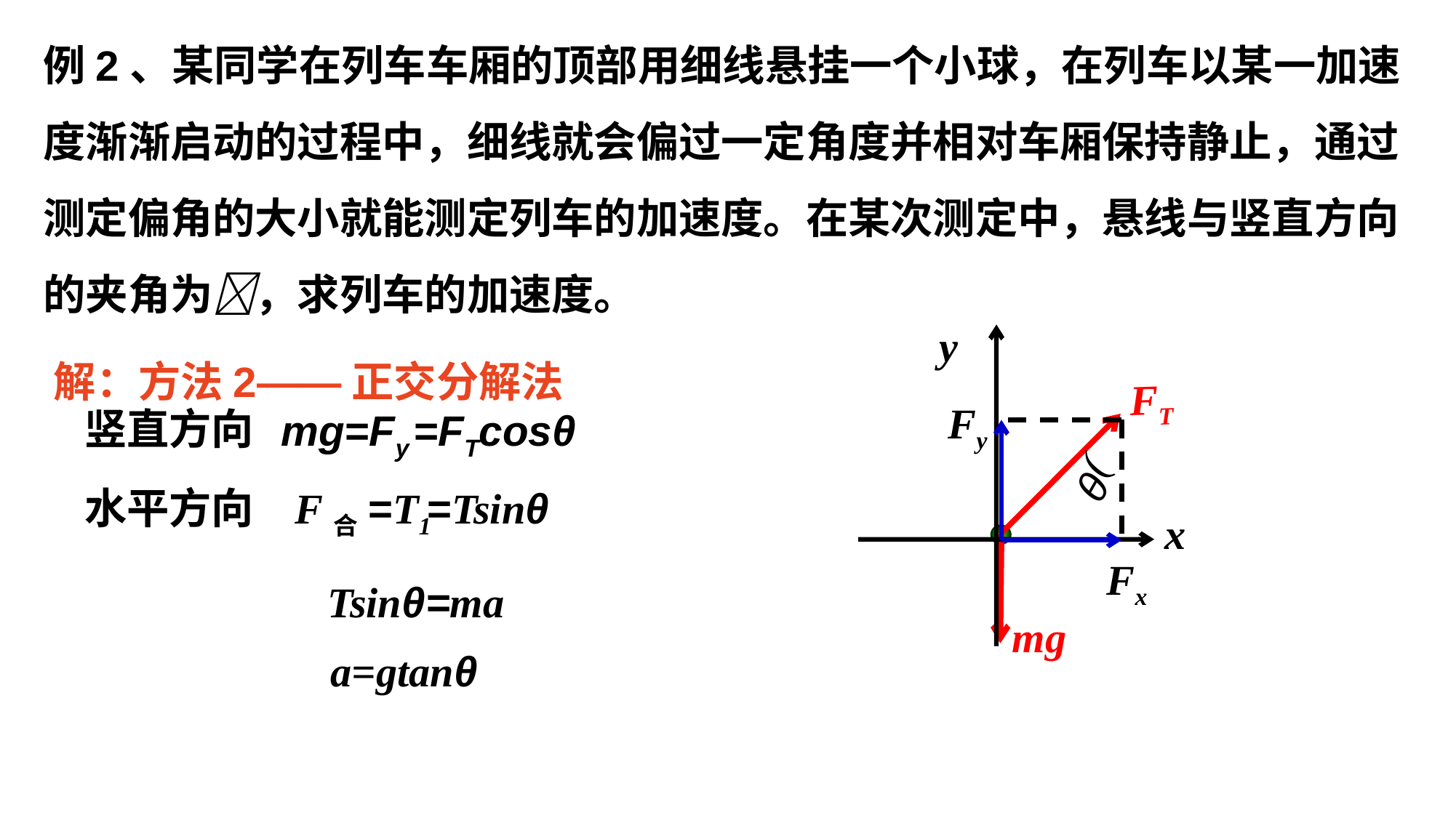

例2、某同学在列车车厢的顶部用细线悬挂一个小球，在列车以某一加速度渐渐启动的过程中，细线就会偏过一定角度并相对车厢保持静止，通过测定偏角的大小就能测定列车的加速度。在某次测定中，悬线与竖直方向的夹角为θ，求列车的加速度。
y
x
解：方法2——正交分解法
FT
Fy
Fx
竖直方向
mg=Fy
=FTcosθ
)θ
水平方向
F合=T1
=Tsinθ

mg
Tsinθ=ma
a=gtanθ